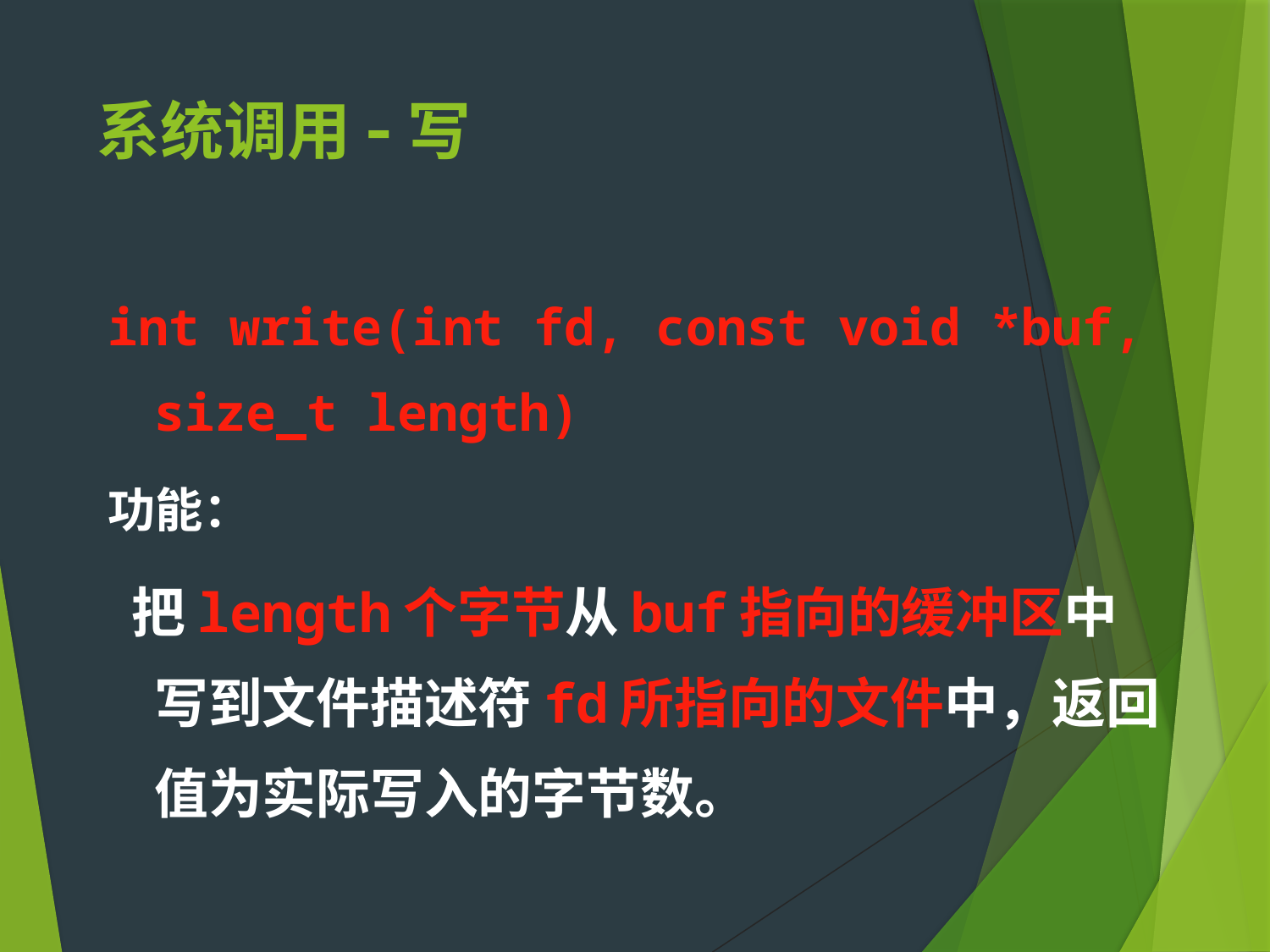

# 系统调用-写
int write(int fd, const void *buf, size_t length)
功能：
 把length个字节从buf指向的缓冲区中写到文件描述符fd所指向的文件中，返回值为实际写入的字节数。